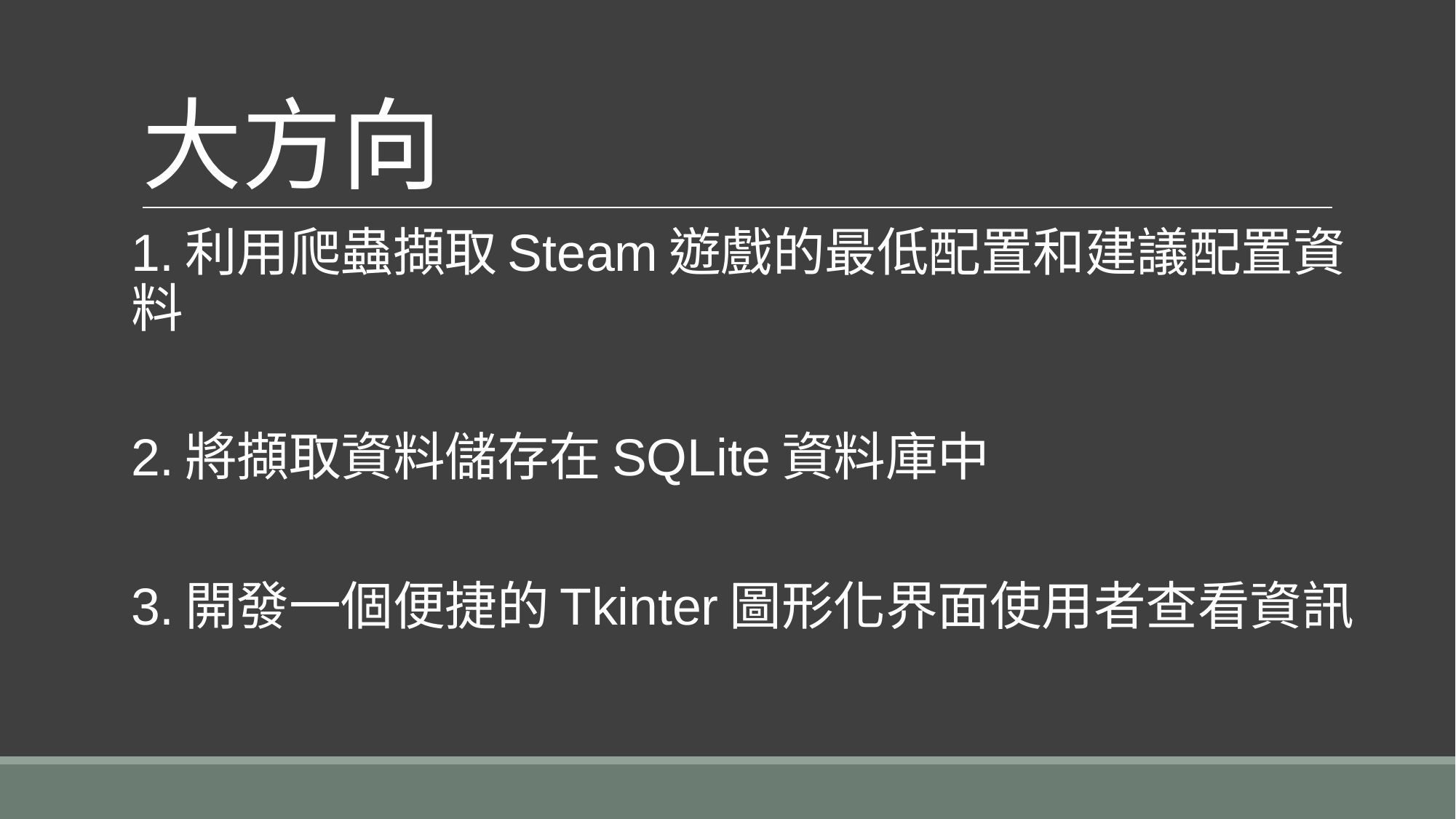

# 大方向
1.利用爬蟲擷取Steam遊戲的最低配置和建議配置資料

2.將擷取資料儲存在SQLite資料庫中

3.開發一個便捷的Tkinter圖形化界面使用者查看資訊